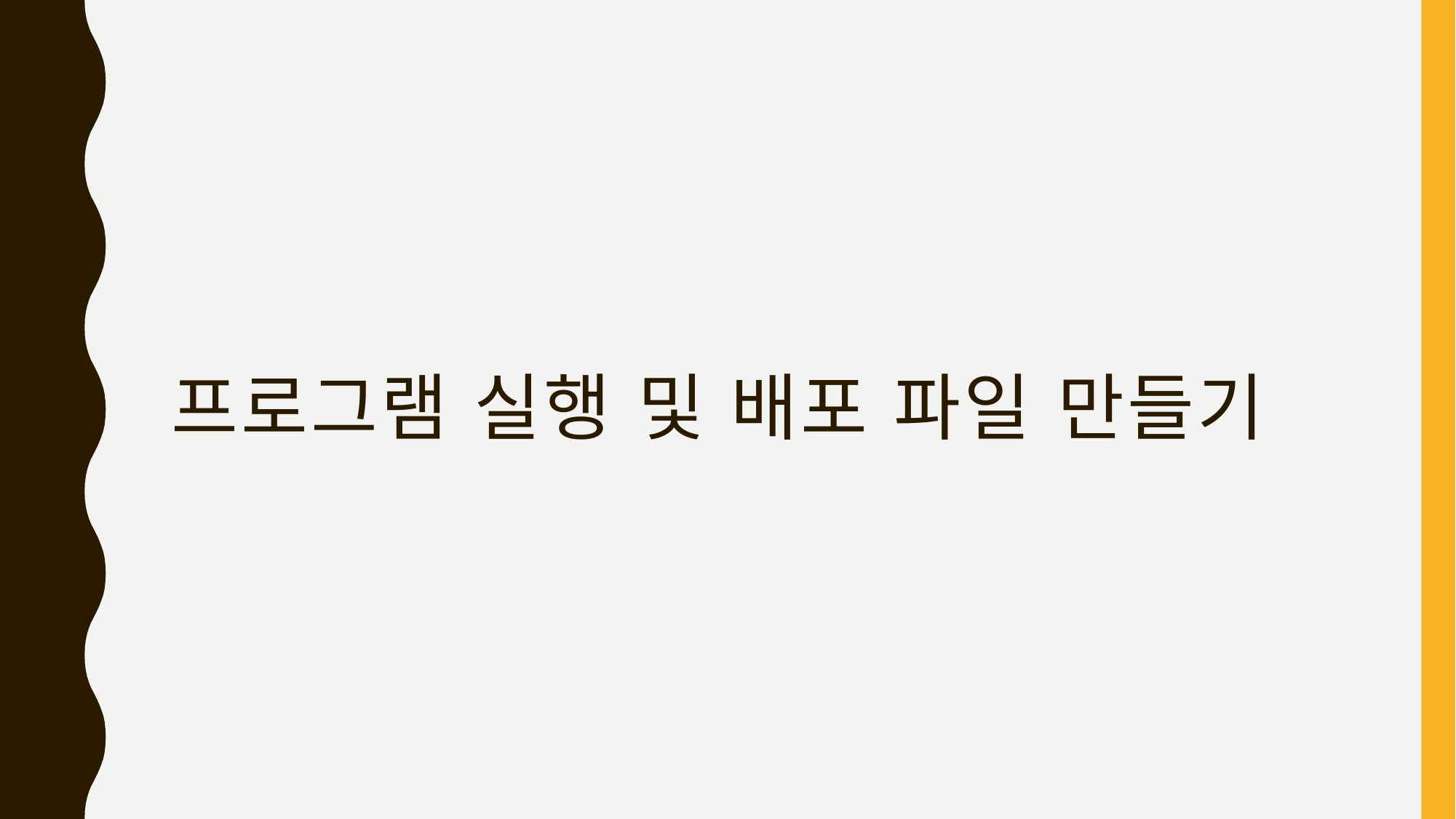

# 프로그램 실행 및 배포 파일 만들기